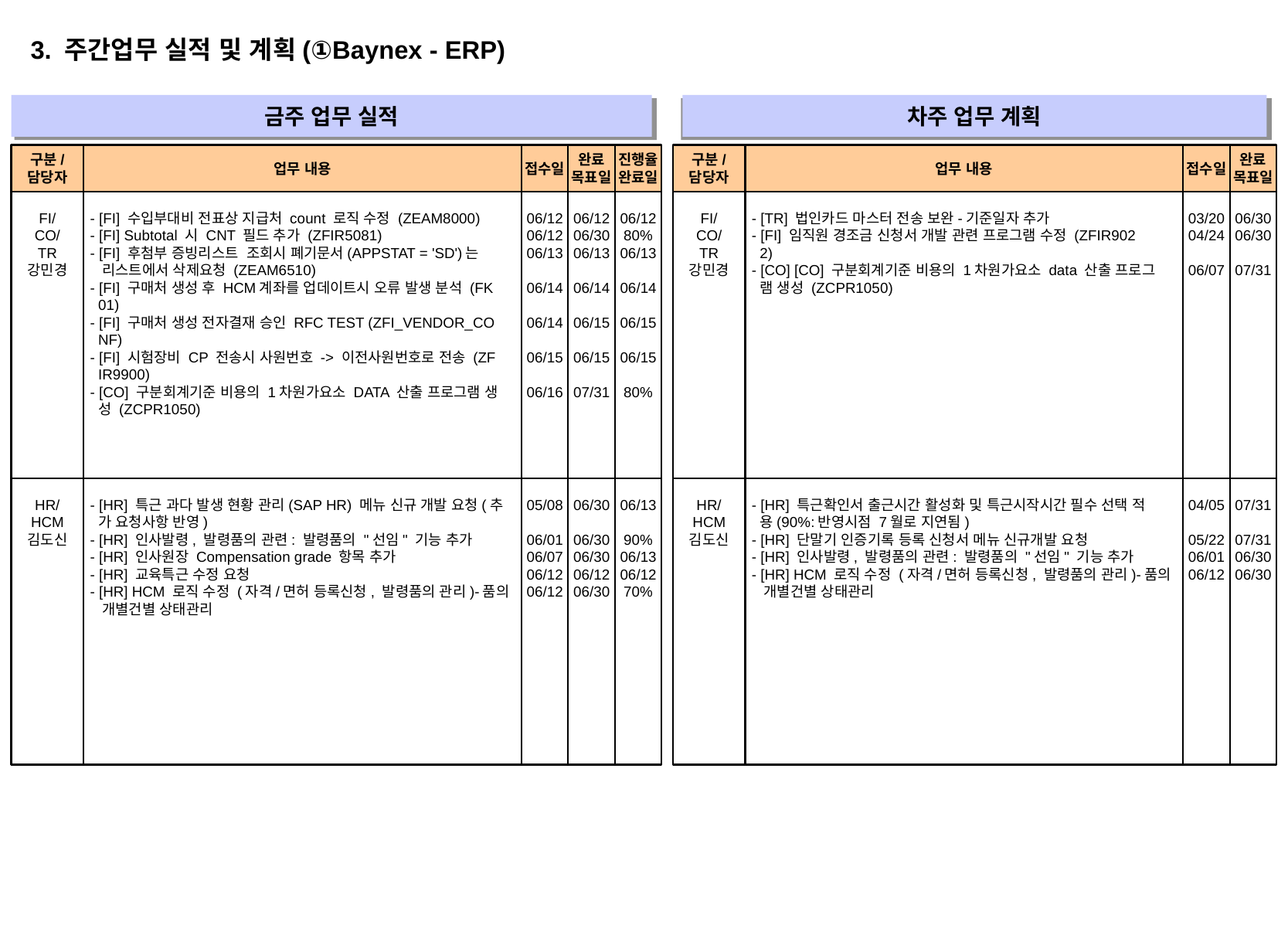

3. 주간업무 실적 및 계획(①Baynex - ERP)
금주 업무 실적
차주 업무 계획
" "
" "
구분/
담당자
업무 내용
접수일
완료
목표일
진행율
완료일
구분/
담당자
업무 내용
접수일
완료
목표일
FI/
CO/
TR
강민경

- [FI] 수입부대비 전표상 지급처 count 로직 수정 (ZEAM8000)
- [FI] Subtotal 시 CNT 필드 추가 (ZFIR5081)
- [FI] 후첨부 증빙리스트  조회시 폐기문서(APPSTAT = 'SD')는
   리스트에서 삭제요청 (ZEAM6510)
- [FI] 구매처 생성 후 HCM계좌를 업데이트시 오류 발생 분석 (FK
  01)
- [FI] 구매처 생성 전자결재 승인 RFC TEST (ZFI_VENDOR_CO
  NF)
- [FI] 시험장비 CP 전송시 사원번호 -> 이전사원번호로 전송 (ZF
  IR9900)
- [CO] 구분회계기준 비용의 1차원가요소 DATA 산출 프로그램 생
  성 (ZCPR1050)
06/12
06/12
06/13
06/14
06/14
06/15
06/16
06/12
06/30
06/13
06/14
06/15
06/15
07/31
06/12
80%
06/13
06/14
06/15
06/15
80%
FI/
CO/
TR
강민경

- [TR] 법인카드 마스터 전송 보완-기준일자 추가
- [FI] 임직원 경조금 신청서 개발 관련 프로그램 수정 (ZFIR902
  2)
- [CO] [CO] 구분회계기준 비용의 1차원가요소 data 산출 프로그
  램 생성 (ZCPR1050)
03/20
04/24
06/07
06/30
06/30
07/31
HR/
HCM
김도신

- [HR] 특근 과다 발생 현황 관리(SAP HR) 메뉴 신규 개발 요청(추
  가 요청사항 반영)
- [HR] 인사발령, 발령품의 관련: 발령품의 "선임" 기능 추가
- [HR] 인사원장 Compensation grade 항목 추가
- [HR] 교육특근 수정 요청
- [HR] HCM 로직 수정 (자격/면허 등록신청, 발령품의 관리)-품의
   개별건별 상태관리
05/08
06/01
06/07
06/12
06/12
06/30
06/30
06/30
06/12
06/30
06/13
90%
06/13
06/12
70%
HR/
HCM
김도신

- [HR] 특근확인서 출근시간 활성화 및 특근시작시간 필수 선택 적
  용(90%:반영시점 7월로 지연됨)
- [HR] 단말기 인증기록 등록 신청서 메뉴 신규개발 요청
- [HR] 인사발령, 발령품의 관련: 발령품의 "선임" 기능 추가
- [HR] HCM 로직 수정 (자격/면허 등록신청, 발령품의 관리)-품의
   개별건별 상태관리
04/05
05/22
06/01
06/12
07/31
07/31
06/30
06/30